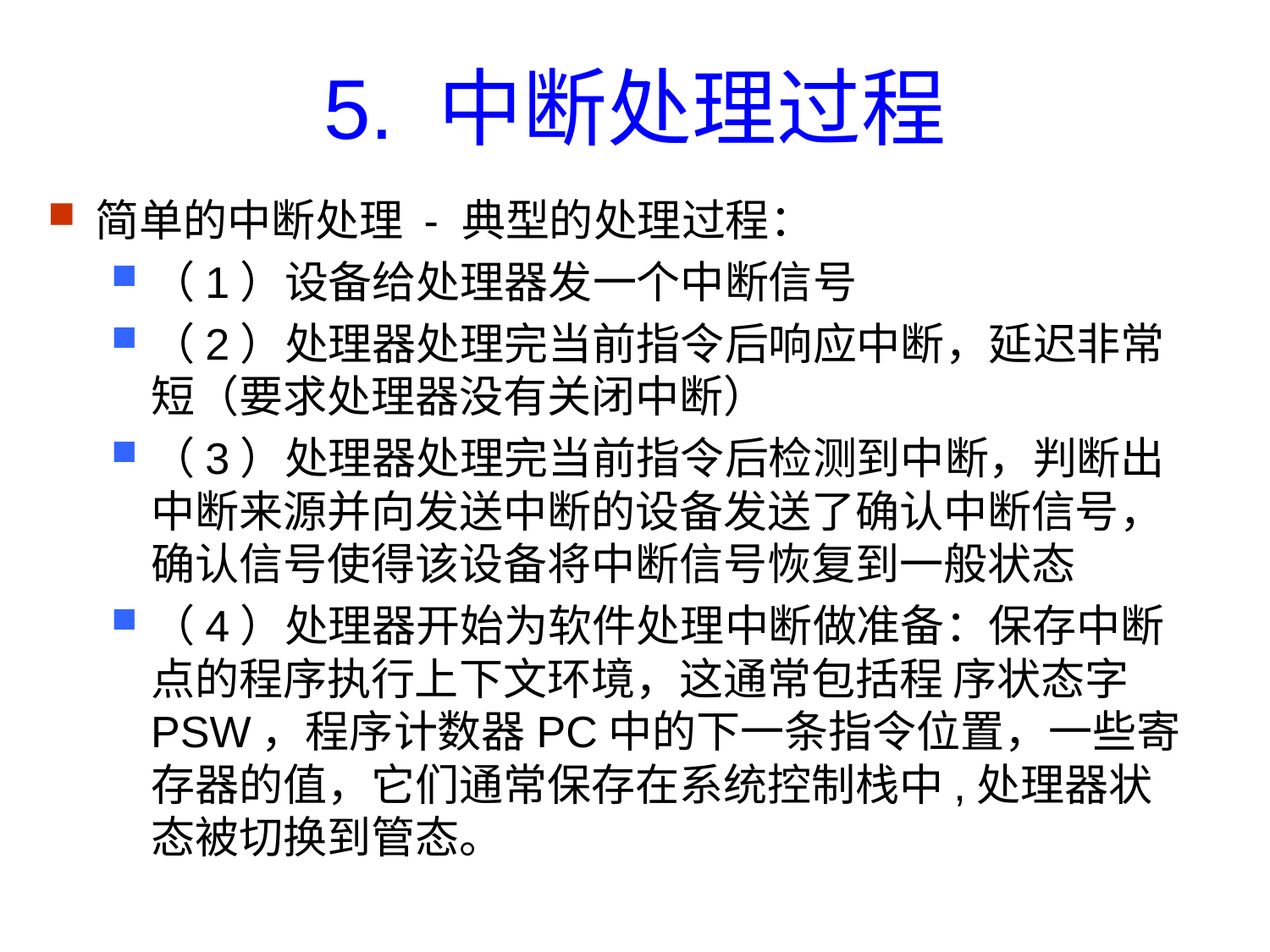

# 5. 中断处理过程
简单的中断处理 - 典型的处理过程：
（1）设备给处理器发一个中断信号
（2）处理器处理完当前指令后响应中断，延迟非常短（要求处理器没有关闭中断）
（3）处理器处理完当前指令后检测到中断，判断出中断来源并向发送中断的设备发送了确认中断信号，确认信号使得该设备将中断信号恢复到一般状态
（4）处理器开始为软件处理中断做准备：保存中断点的程序执行上下文环境，这通常包括程 序状态字PSW，程序计数器PC中的下一条指令位置，一些寄存器的值，它们通常保存在系统控制栈中,处理器状态被切换到管态。